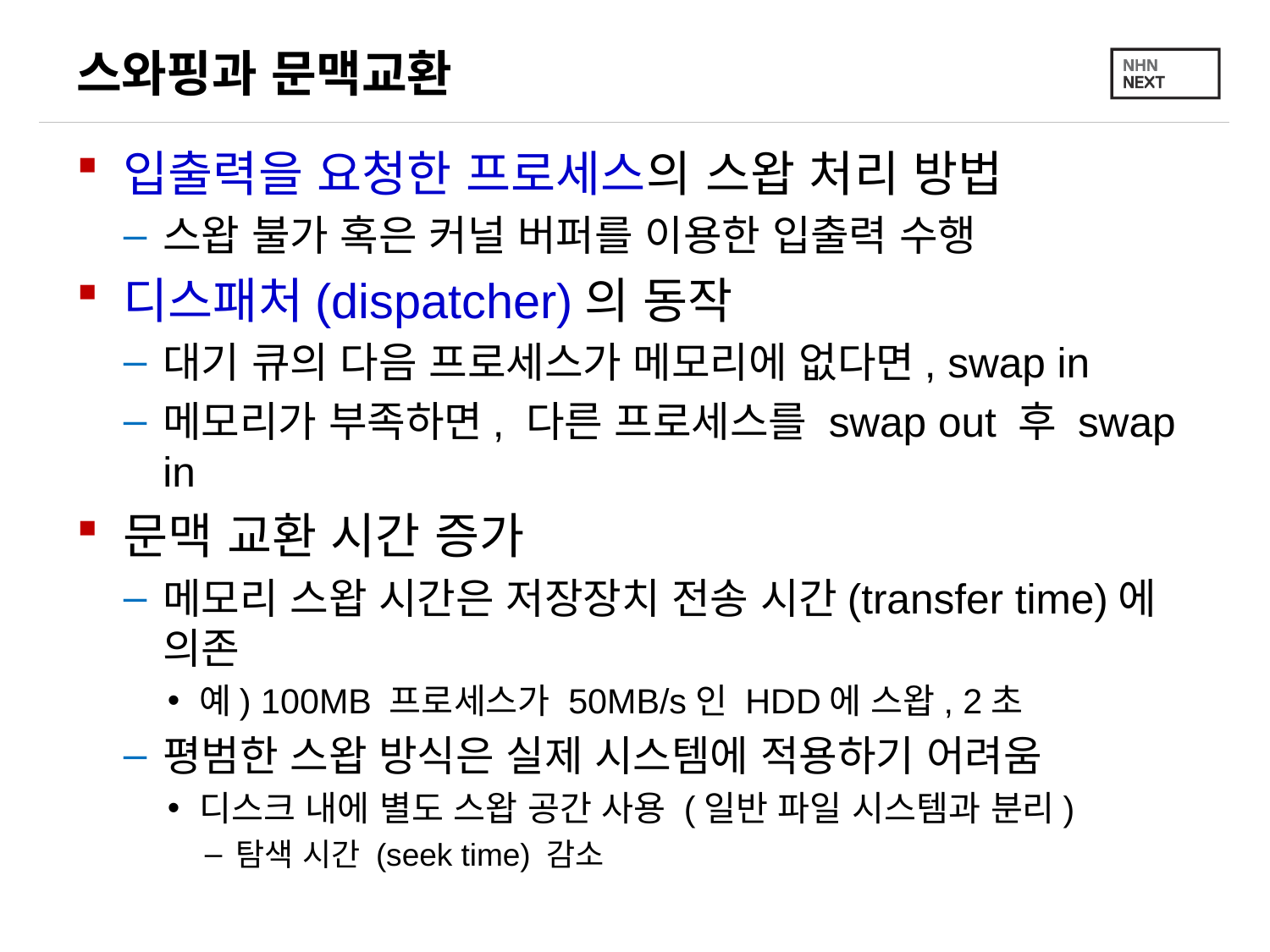

# 스와핑과 문맥교환
입출력을 요청한 프로세스의 스왑 처리 방법
스왑 불가 혹은 커널 버퍼를 이용한 입출력 수행
디스패처(dispatcher)의 동작
대기 큐의 다음 프로세스가 메모리에 없다면, swap in
메모리가 부족하면, 다른 프로세스를 swap out 후 swap in
문맥 교환 시간 증가
메모리 스왑 시간은 저장장치 전송 시간(transfer time)에 의존
예) 100MB 프로세스가 50MB/s인 HDD에 스왑, 2초
평범한 스왑 방식은 실제 시스템에 적용하기 어려움
디스크 내에 별도 스왑 공간 사용 (일반 파일 시스템과 분리)
탐색 시간 (seek time) 감소